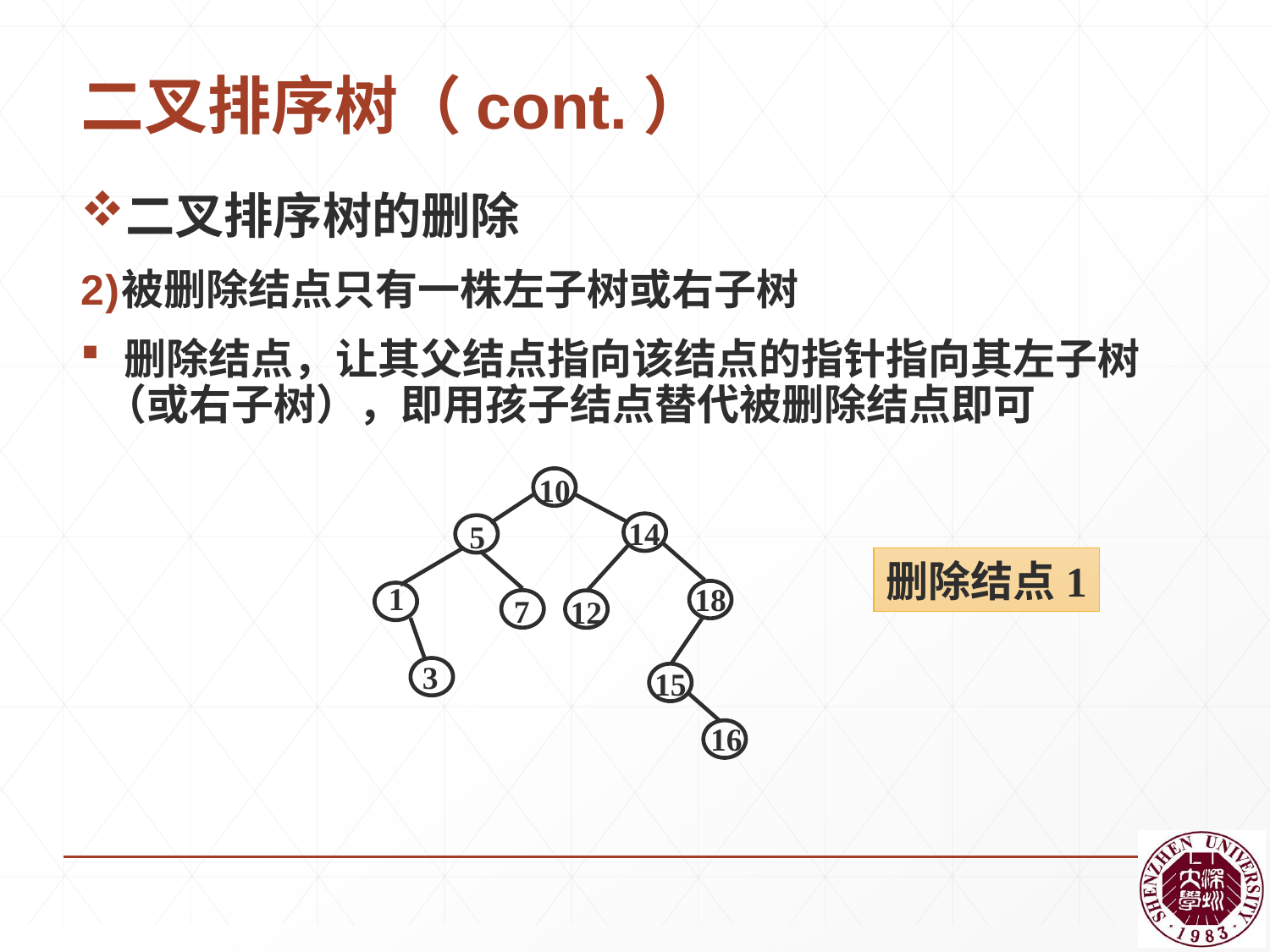

# 二叉排序树（cont.）
二叉排序树的删除
被删除结点只有一株左子树或右子树
 删除结点，让其父结点指向该结点的指针指向其左子树（或右子树），即用孩子结点替代被删除结点即可

10

5

7

14

删除结点1
1
18

12

3

15

16